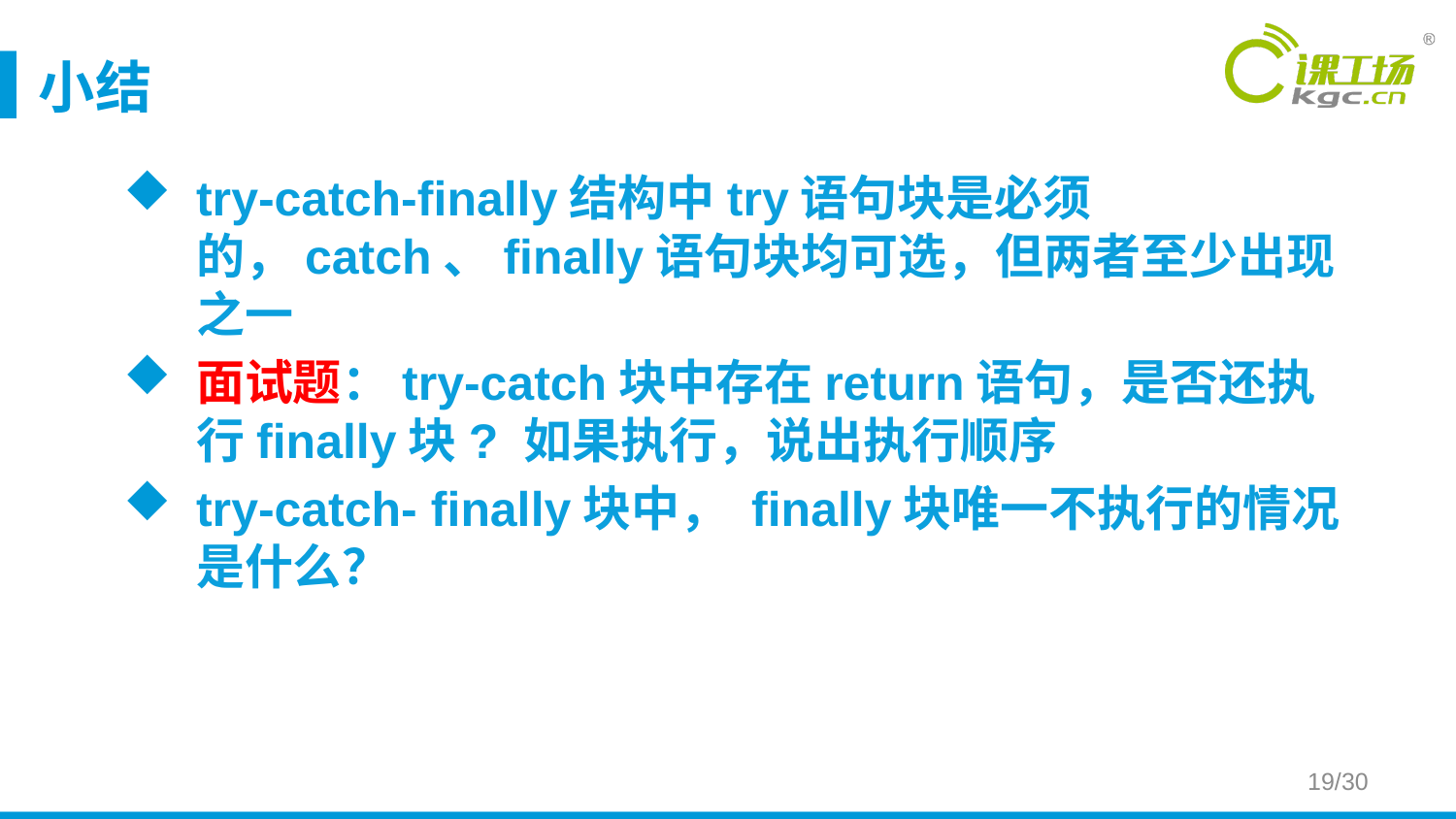

# 小结
try-catch-finally结构中try语句块是必须的，catch、finally语句块均可选，但两者至少出现之一
面试题：try-catch块中存在return语句，是否还执行finally块? 如果执行，说出执行顺序
try-catch- finally块中， finally块唯一不执行的情况是什么？

19/30